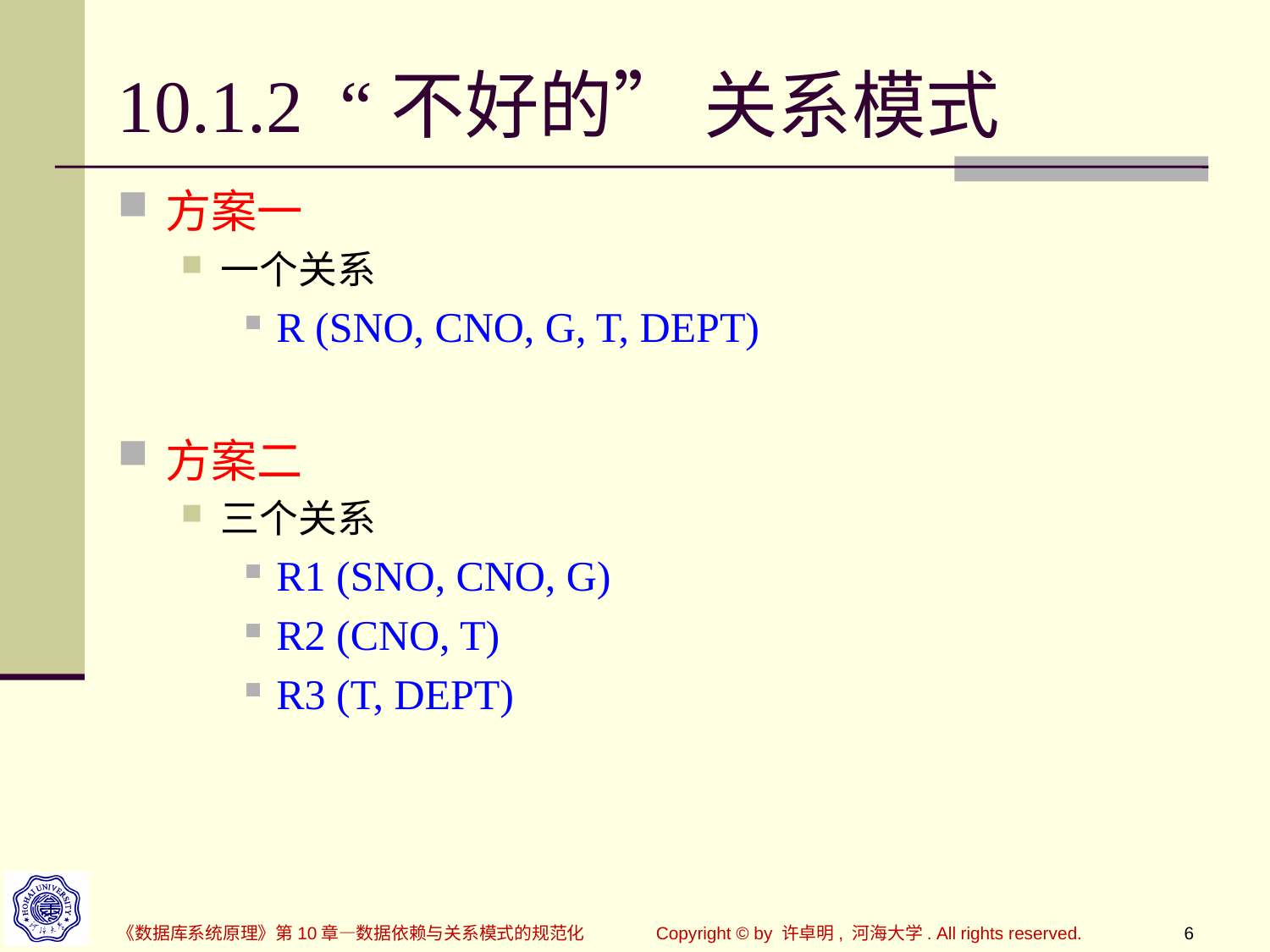

# 10.1.2  “不好的” 关系模式
方案一
一个关系
R (SNO, CNO, G, T, DEPT)

方案二
三个关系
R1 (SNO, CNO, G)
R2 (CNO, T)
R3 (T, DEPT)
《数据库系统原理》第10章—数据依赖与关系模式的规范化
Copyright © by 许卓明, 河海大学. All rights reserved.
6